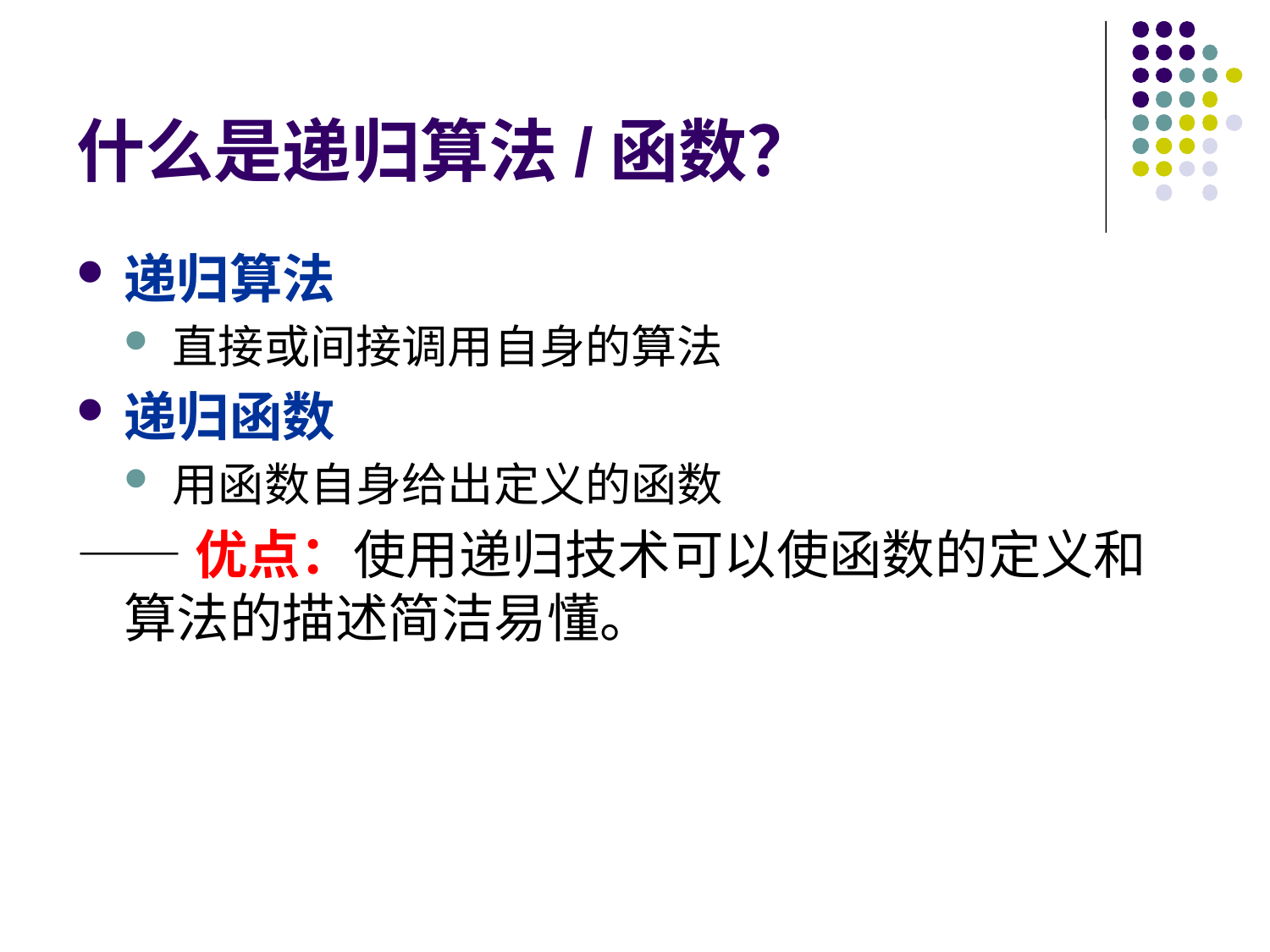

# 什么是递归算法/函数？
递归算法
直接或间接调用自身的算法
递归函数
用函数自身给出定义的函数
——优点：使用递归技术可以使函数的定义和算法的描述简洁易懂。